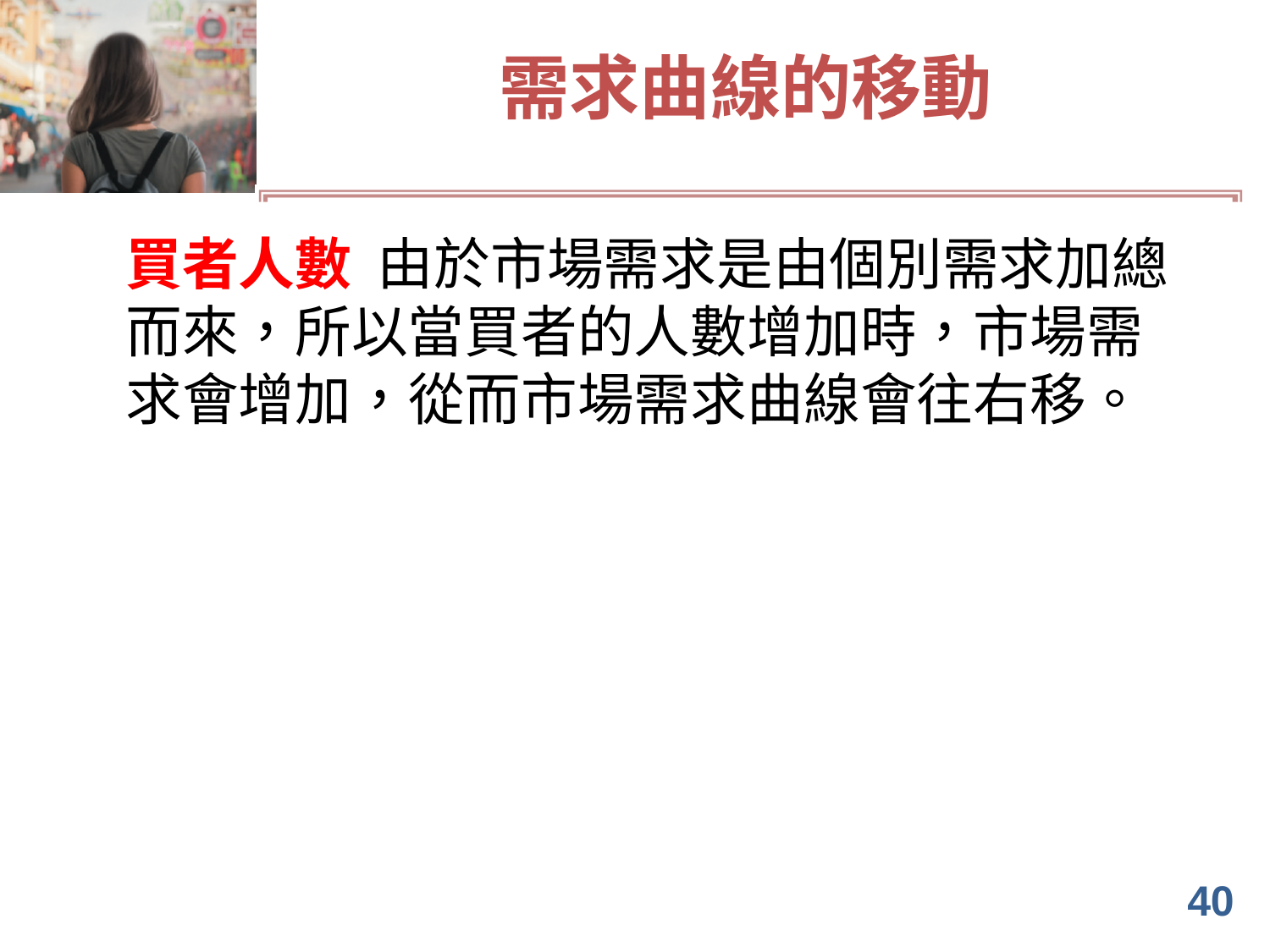

# 需求曲線的移動
	買者人數  由於市場需求是由個別需求加總而來，所以當買者的人數增加時，市場需求會增加，從而市場需求曲線會往右移。
40